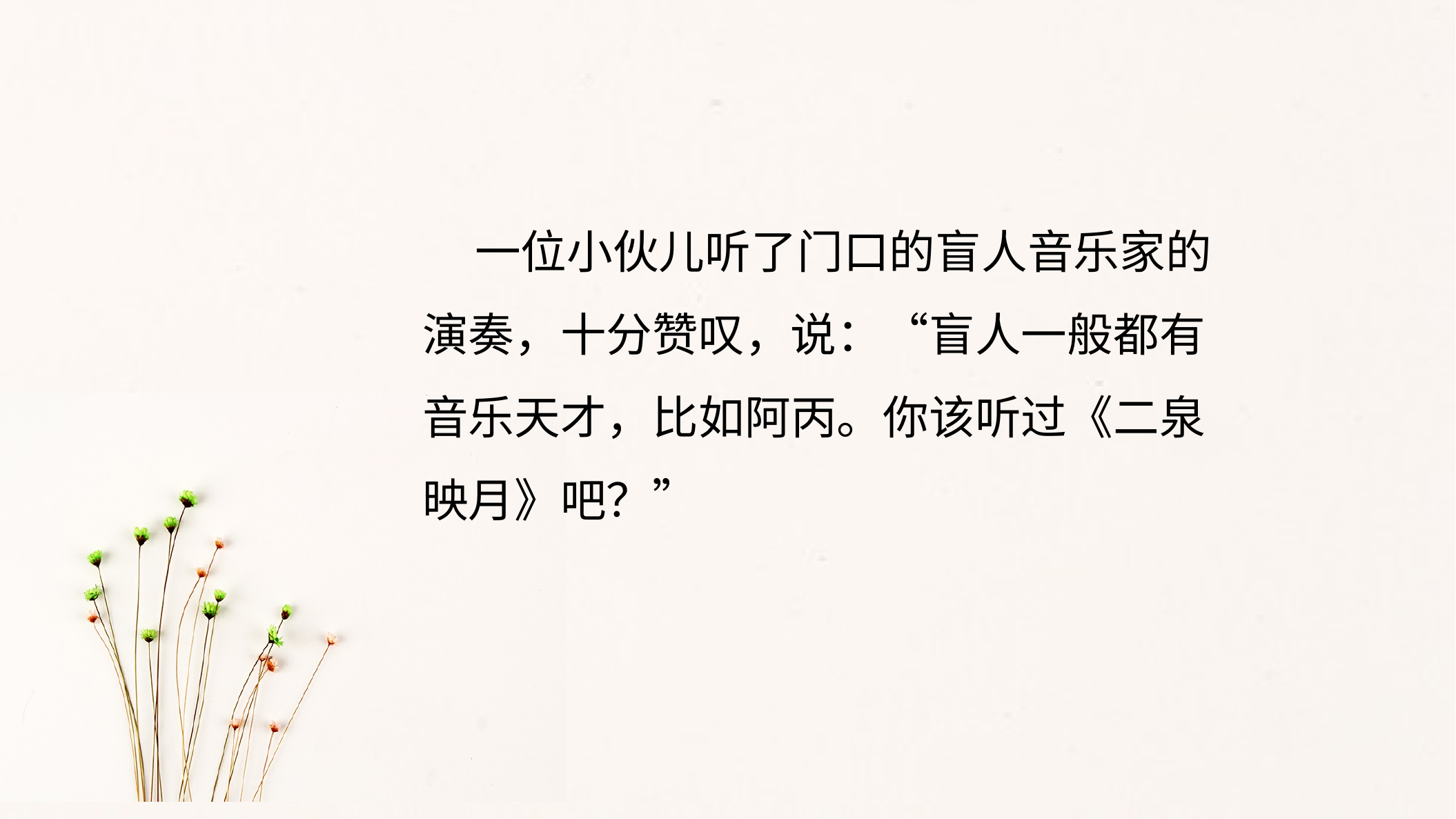

一位小伙儿听了门口的盲人音乐家的演奏，十分赞叹，说：“盲人一般都有音乐天才，比如阿丙。你该听过《二泉映月》吧？”